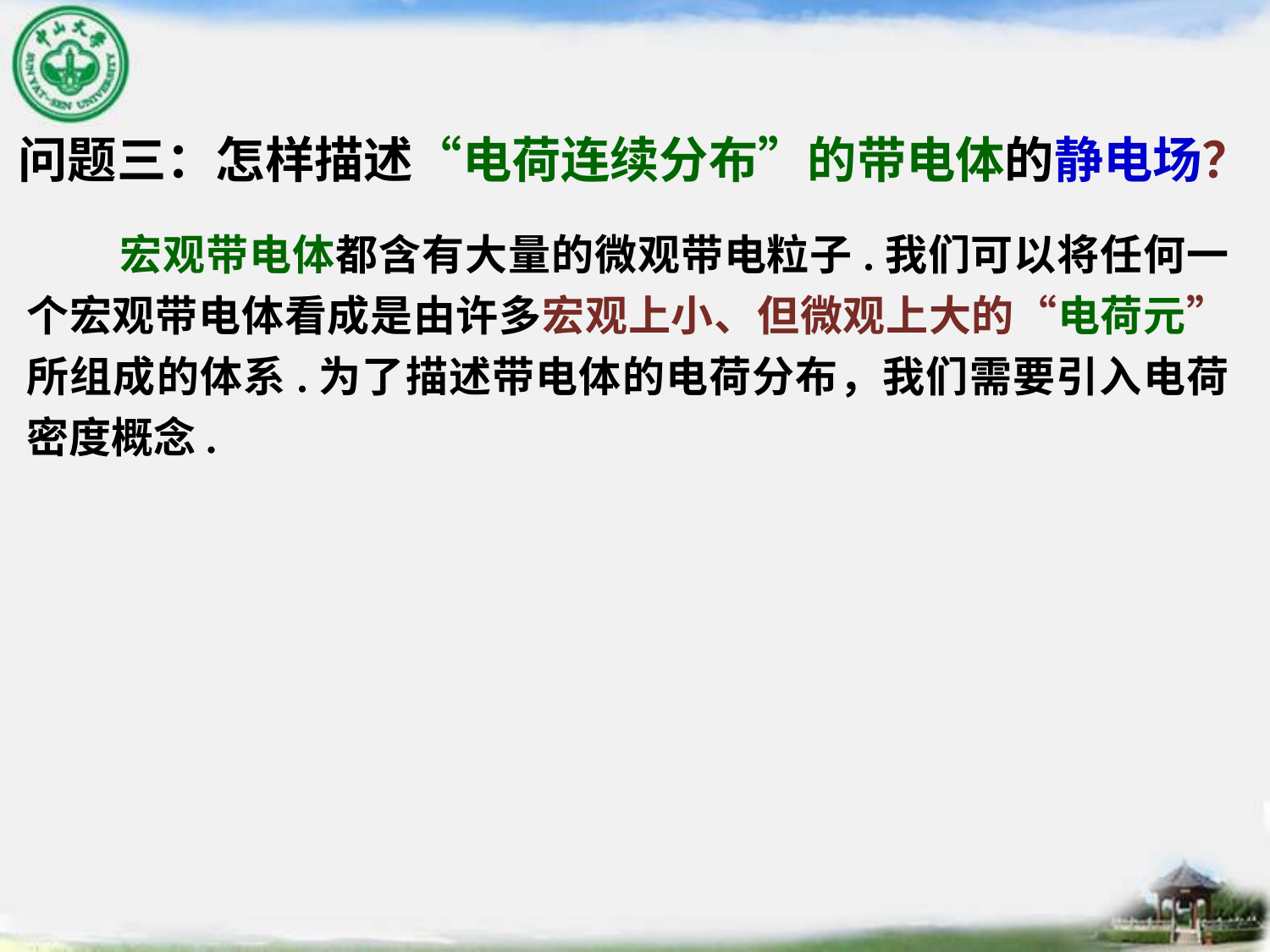

问题三：怎样描述“电荷连续分布”的带电体的静电场？
        宏观带电体都含有大量的微观带电粒子.我们可以将任何一个宏观带电体看成是由许多宏观上小、但微观上大的“电荷元”所组成的体系.为了描述带电体的电荷分布，我们需要引入电荷密度概念.

21